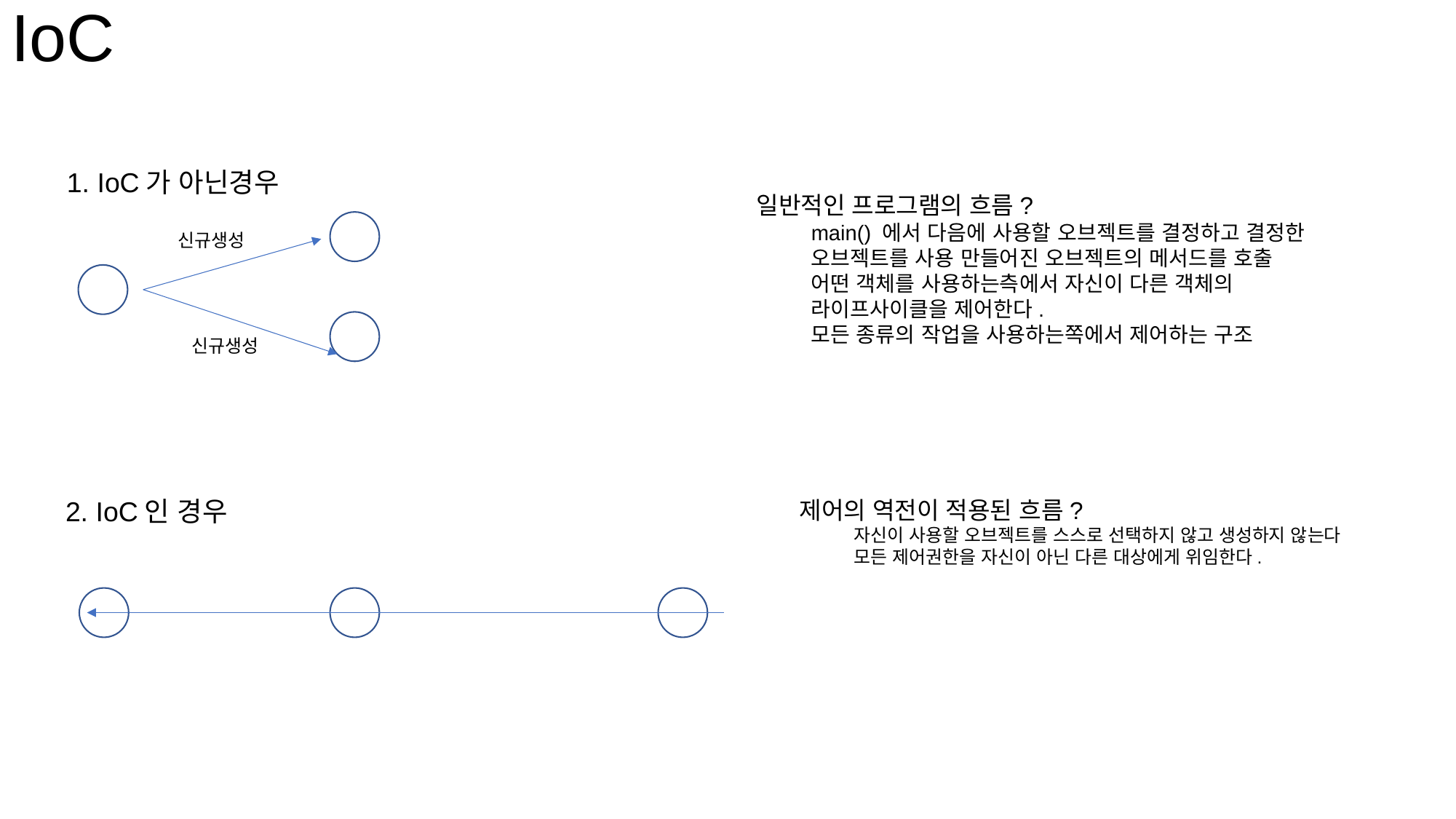

# IoC
1. IoC가 아닌경우
일반적인 프로그램의 흐름?
main() 에서 다음에 사용할 오브젝트를 결정하고 결정한 오브젝트를 사용 만들어진 오브젝트의 메서드를 호출
어떤 객체를 사용하는측에서 자신이 다른 객체의 라이프사이클을 제어한다.
모든 종류의 작업을 사용하는쪽에서 제어하는 구조

신규생성

신규생성
2. IoC인 경우
제어의 역전이 적용된 흐름?
자신이 사용할 오브젝트를 스스로 선택하지 않고 생성하지 않는다
모든 제어권한을 자신이 아닌 다른 대상에게 위임한다.